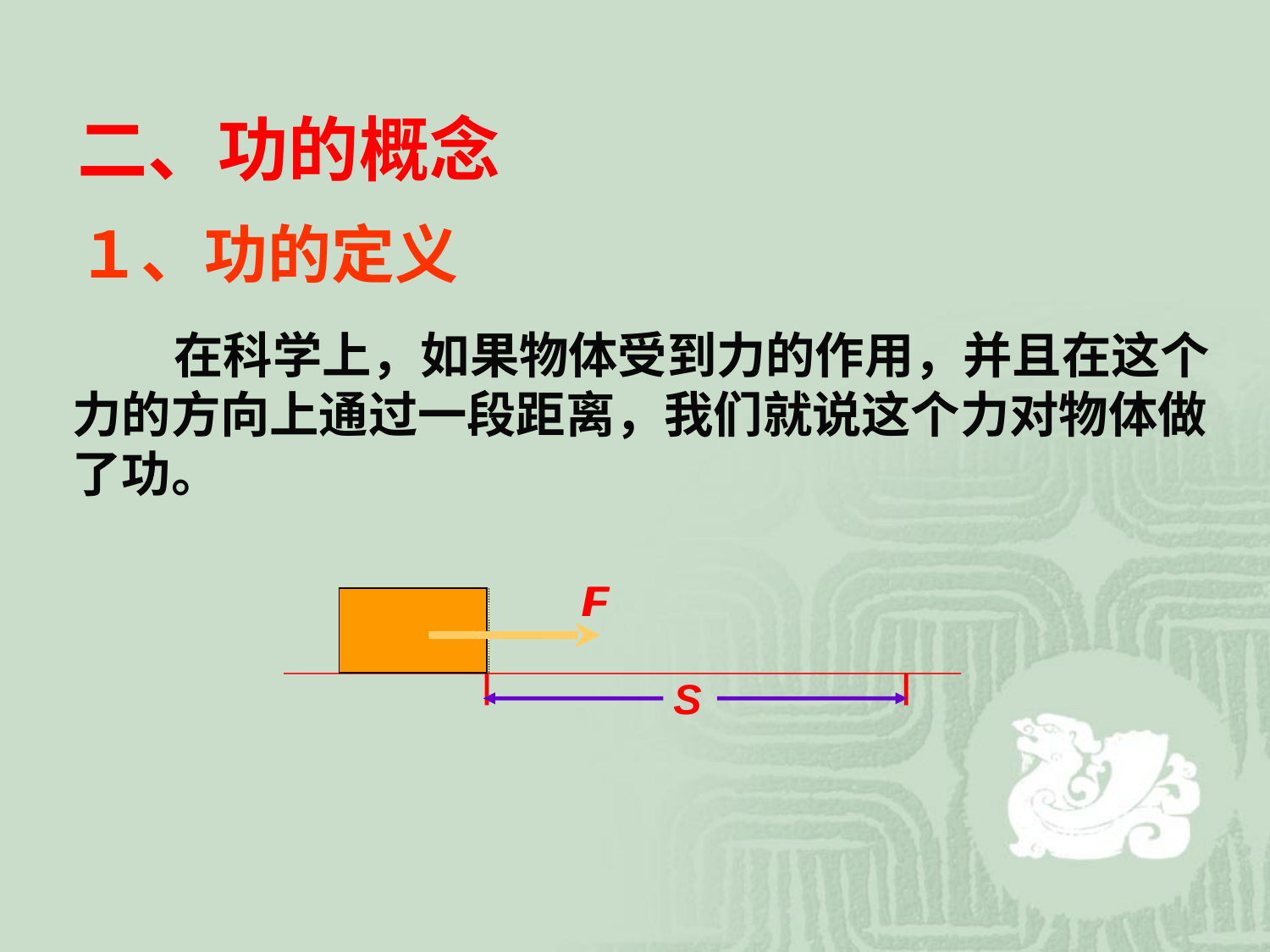

二、功的概念
１、功的定义
        在科学上，如果物体受到力的作用，并且在这个力的方向上通过一段距离，我们就说这个力对物体做了功。
F

F

S